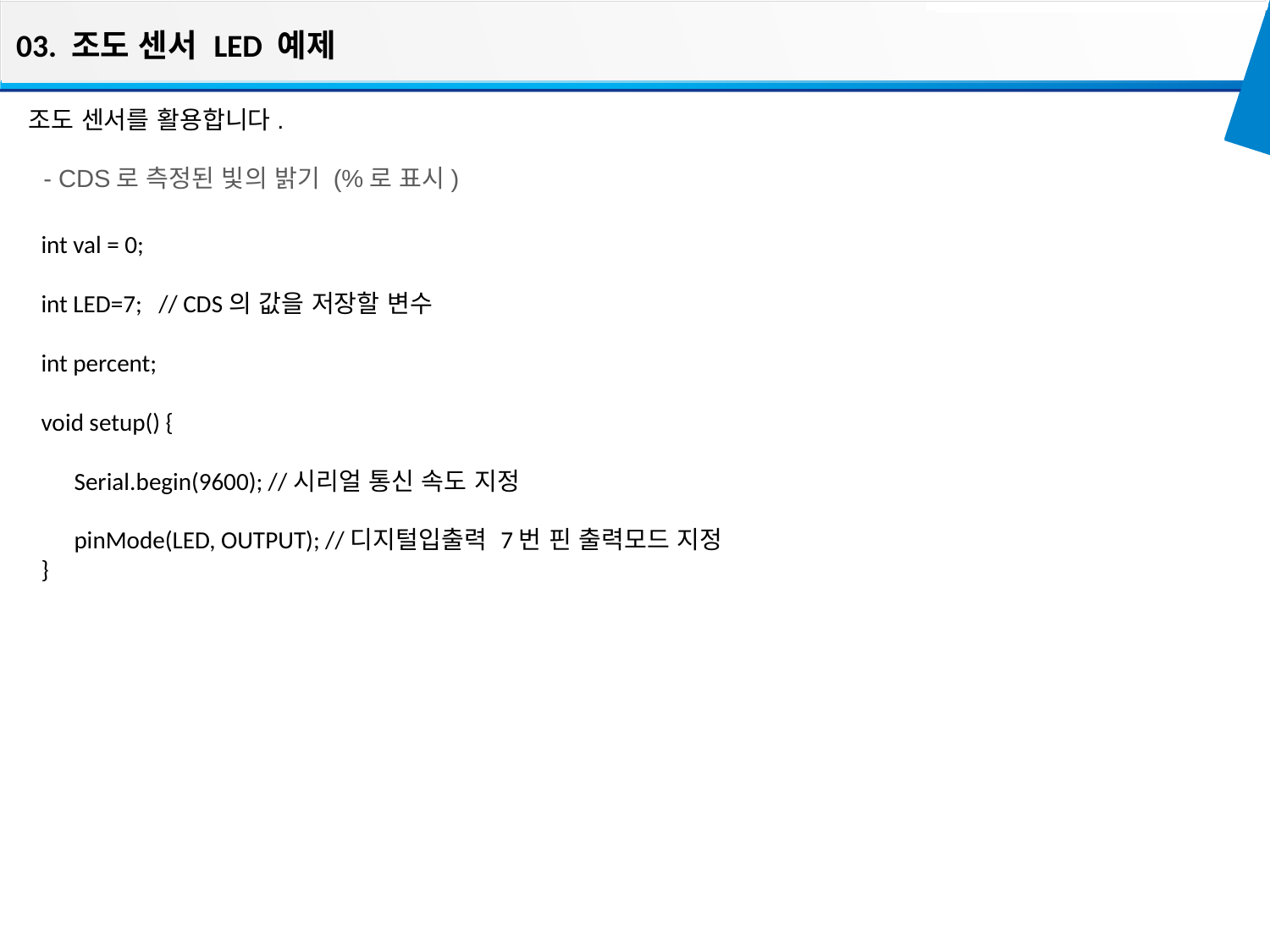

03. 조도 센서 LED 예제

조도 센서를 활용합니다.
- CDS로 측정된 빛의 밝기 (%로 표시)
int val = 0;

int LED=7;   // CDS의 값을 저장할 변수

int percent;

void setup() {

      Serial.begin(9600); //시리얼 통신 속도 지정

      pinMode(LED, OUTPUT); //디지털입출력 7번 핀 출력모드 지정
}